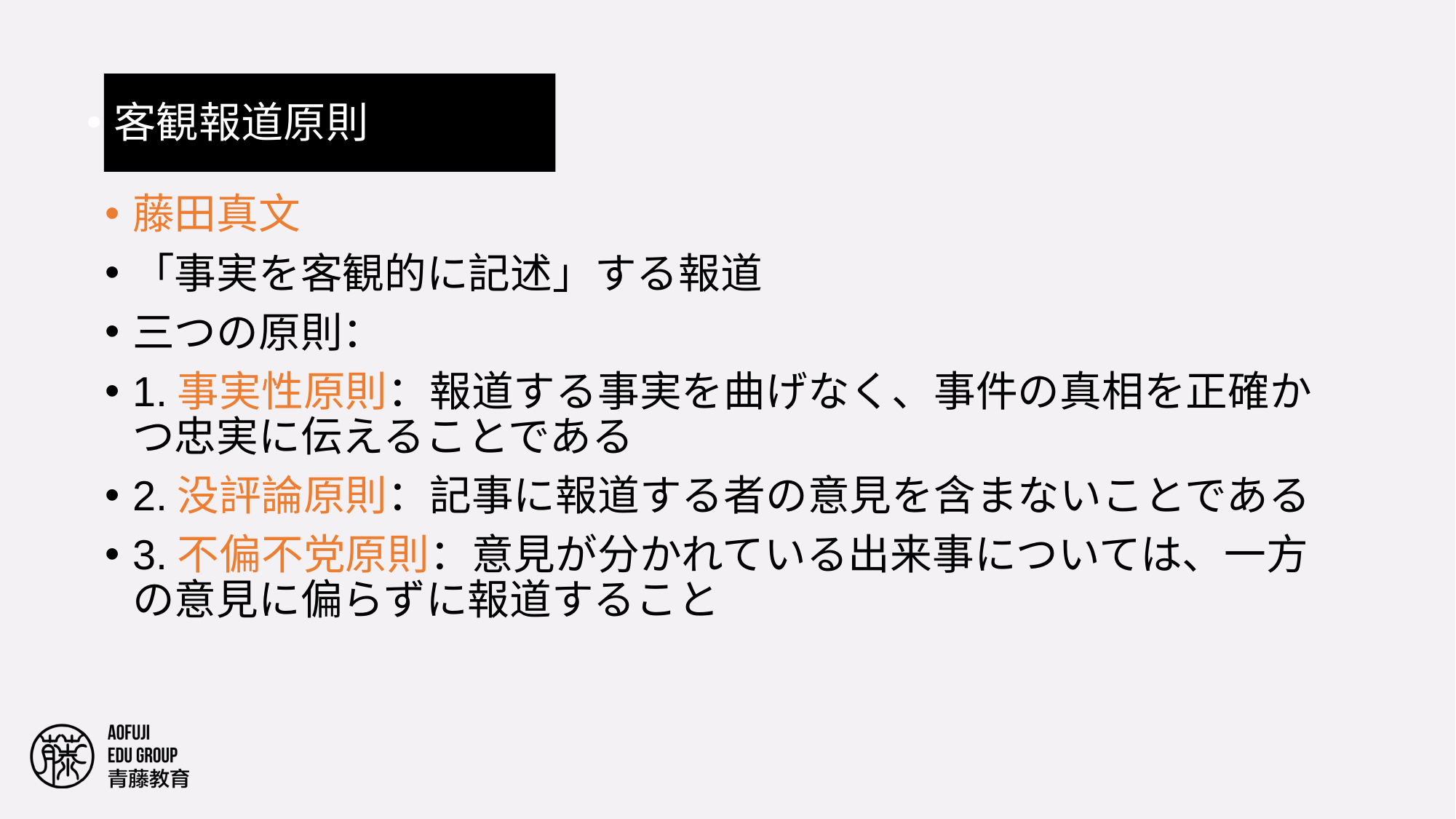

客観報道原則
藤田真文
「事実を客観的に記述」する報道
三つの原則：
1.事実性原則：報道する事実を曲げなく、事件の真相を正確かつ忠実に伝えることである
2.没評論原則：記事に報道する者の意見を含まないことである
3.不偏不党原則：意見が分かれている出来事については、一方の意見に偏らずに報道すること